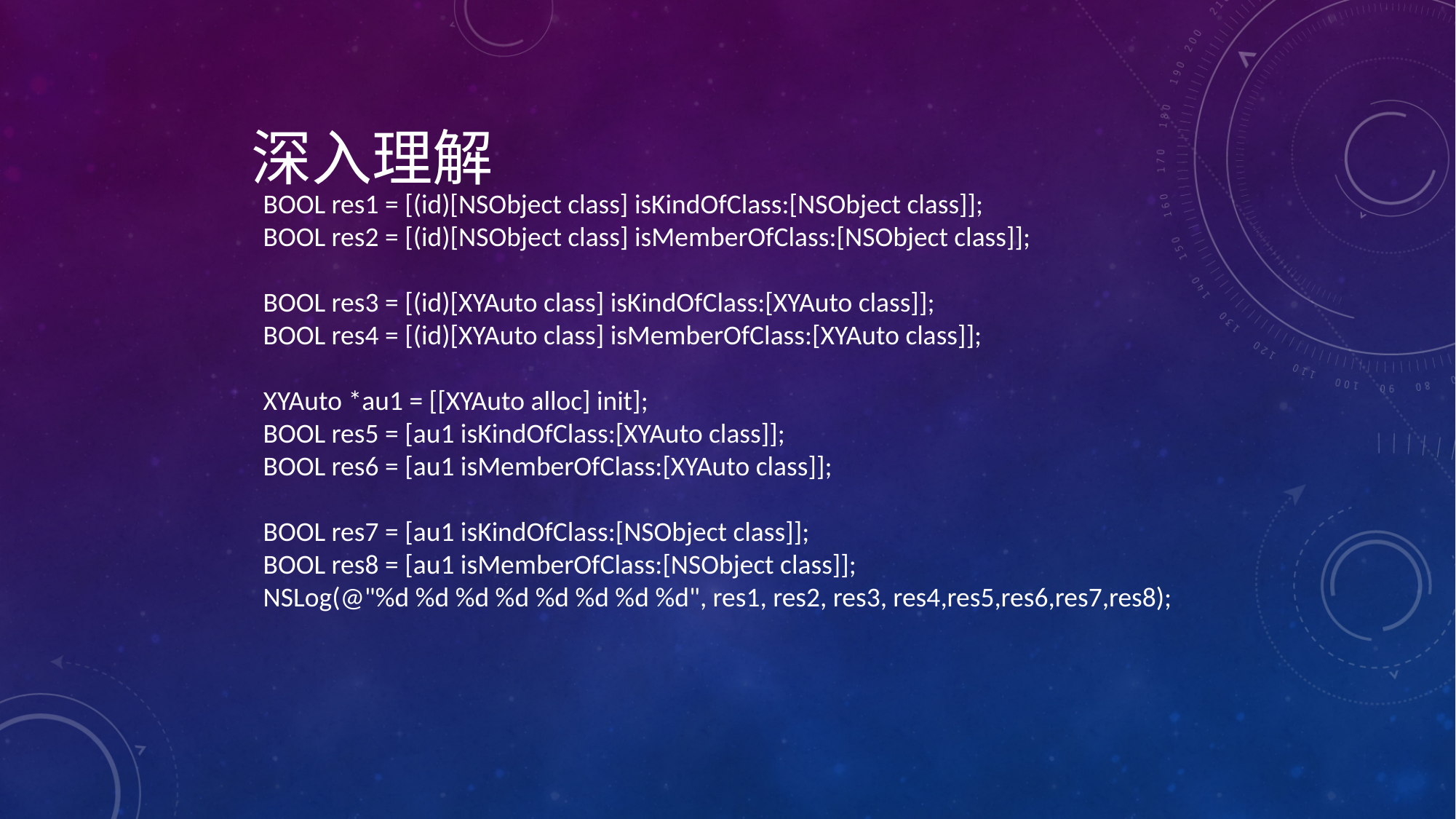

深入理解
        BOOL res1 = [(id)[NSObject class] isKindOfClass:[NSObject class]];
        BOOL res2 = [(id)[NSObject class] isMemberOfClass:[NSObject class]];

        BOOL res3 = [(id)[XYAuto class] isKindOfClass:[XYAuto class]];
        BOOL res4 = [(id)[XYAuto class] isMemberOfClass:[XYAuto class]];

        XYAuto *au1 = [[XYAuto alloc] init];
        BOOL res5 = [au1 isKindOfClass:[XYAuto class]];
        BOOL res6 = [au1 isMemberOfClass:[XYAuto class]];

        BOOL res7 = [au1 isKindOfClass:[NSObject class]];
        BOOL res8 = [au1 isMemberOfClass:[NSObject class]];
        NSLog(@"%d %d %d %d %d %d %d %d", res1, res2, res3, res4,res5,res6,res7,res8);